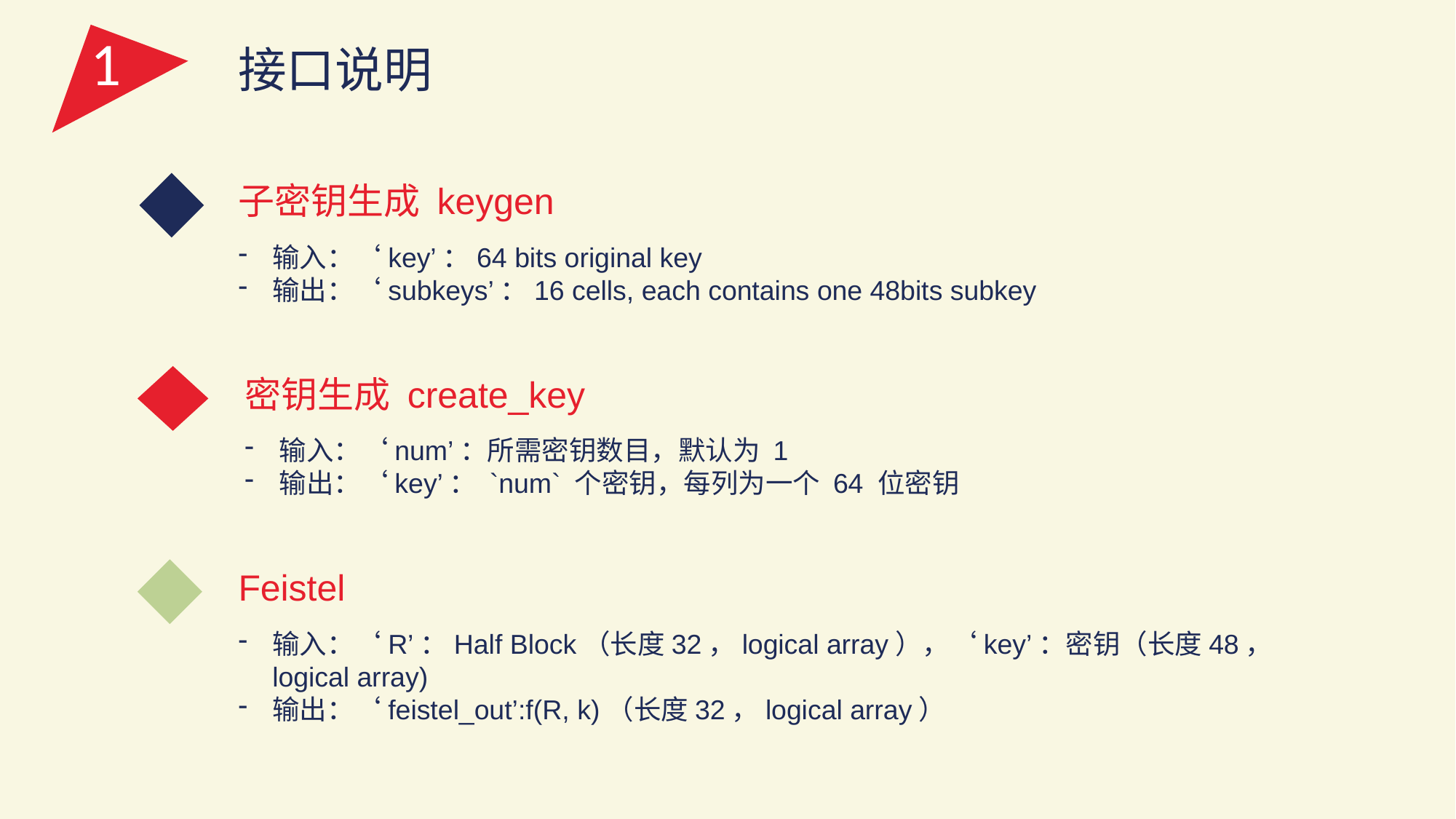

1

接口说明

子密钥生成 keygen

输入：‘key’：64 bits original key
输出：‘subkeys’：16 cells, each contains one 48bits subkey

密钥生成 create_key

输入：‘num’：所需密钥数目，默认为 1
输出：‘key’： `num` 个密钥，每列为一个 64 位密钥

Feistel

输入：‘R’：Half Block（长度32，logical array），‘key’：密钥（长度48，logical array)
输出：‘feistel_out’:f(R, k)（长度32，logical array）